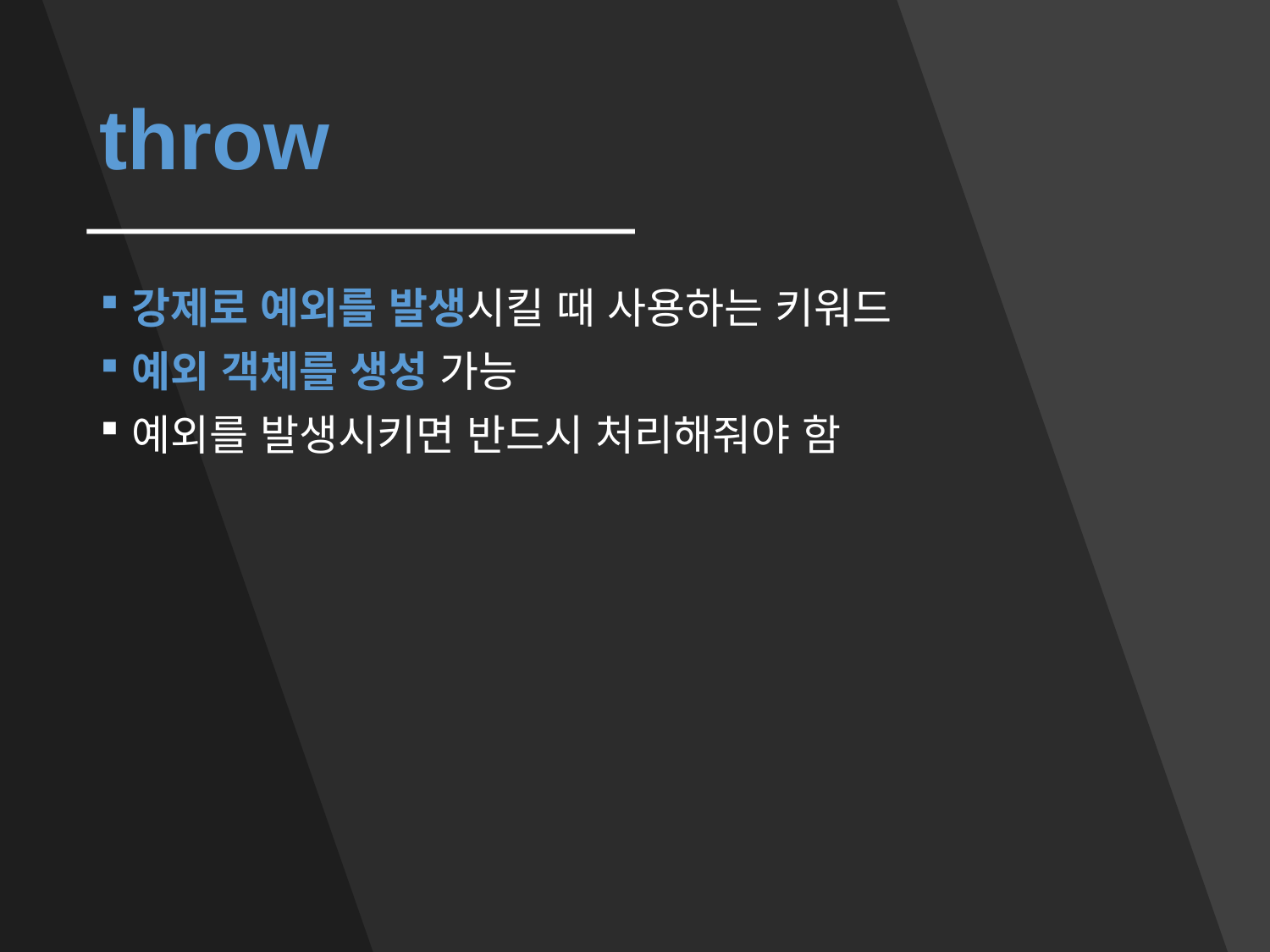

# throw

강제로 예외를 발생시킬 때 사용하는 키워드
예외 객체를 생성 가능
예외를 발생시키면 반드시 처리해줘야 함